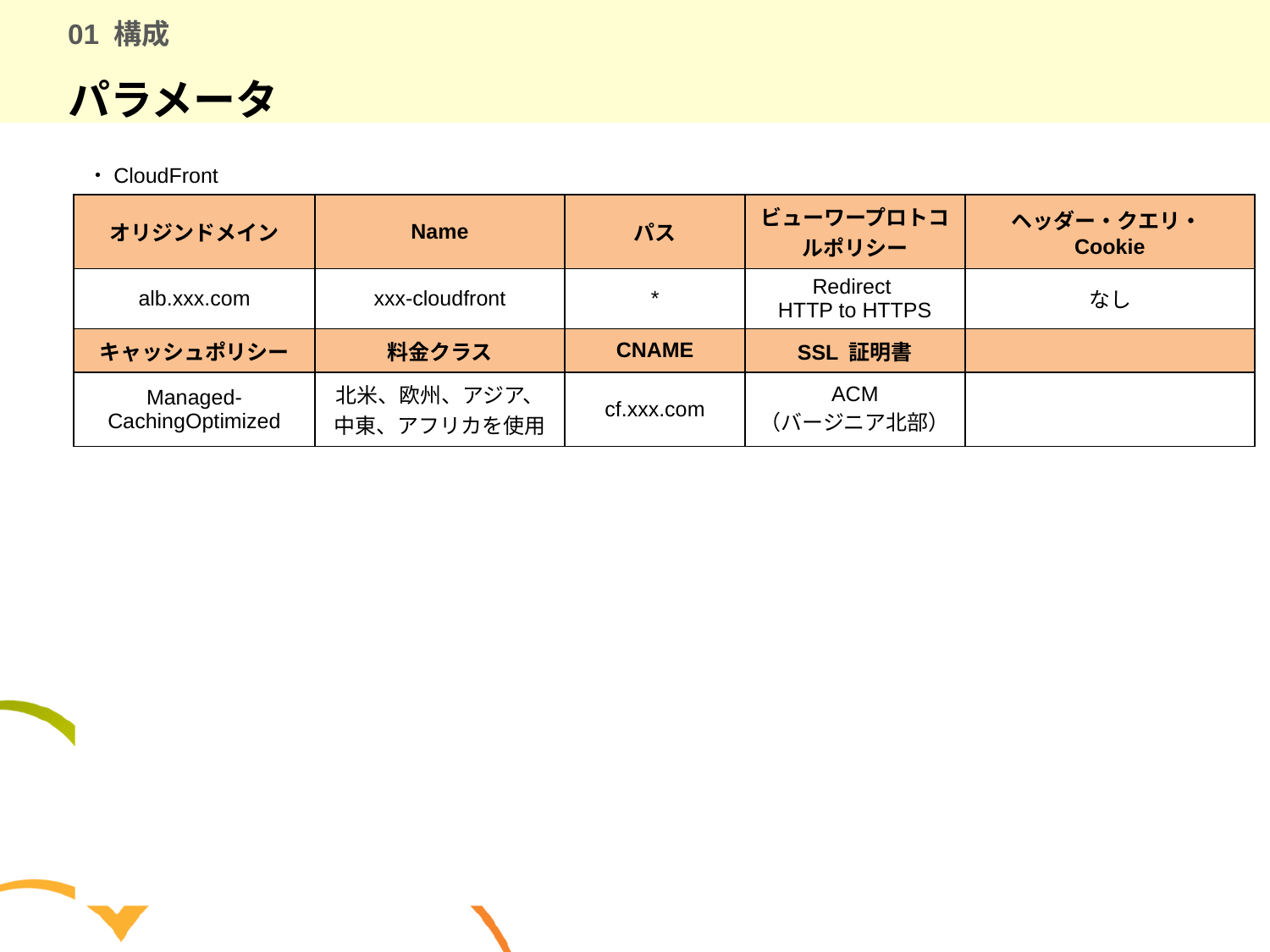

# 01 構成
パラメータ
・CloudFront

| オリジンドメイン | Name | パス | ビューワープロトコルポリシー | ヘッダー・クエリ・Cookie |
| --- | --- | --- | --- | --- |
| alb.xxx.com | xxx-cloudfront | \* | Redirect HTTP to HTTPS | なし |
| キャッシュポリシー | 料金クラス | CNAME | SSL 証明書 |  |
| Managed-CachingOptimized | 北米、欧州、アジア、中東、アフリカを使用 | cf.xxx.com | ACM （バージニア北部） |  |